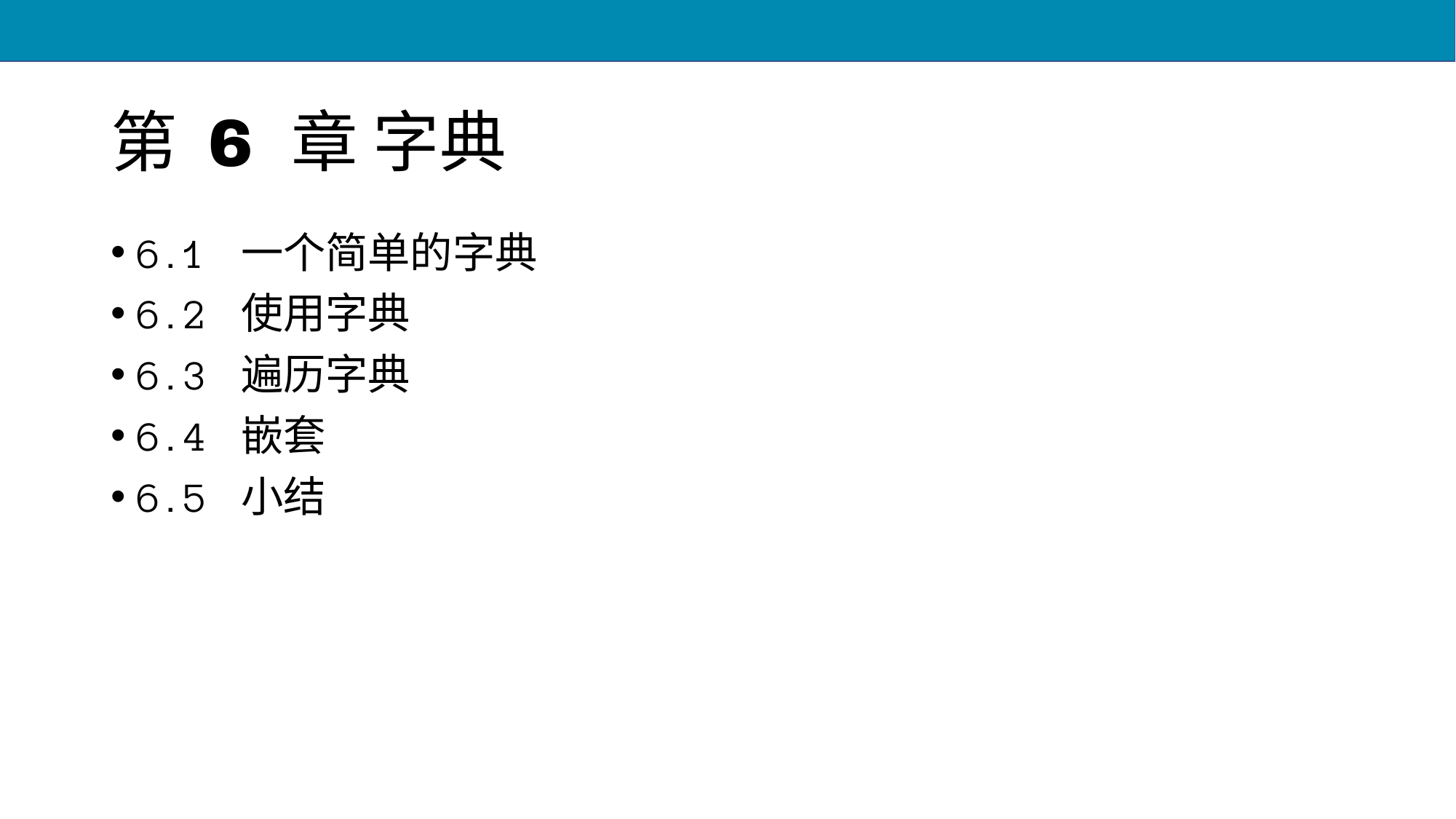

# 第 6 章 字典
6.1 一个简单的字典
6.2 使用字典
6.3 遍历字典
6.4 嵌套
6.5 小结